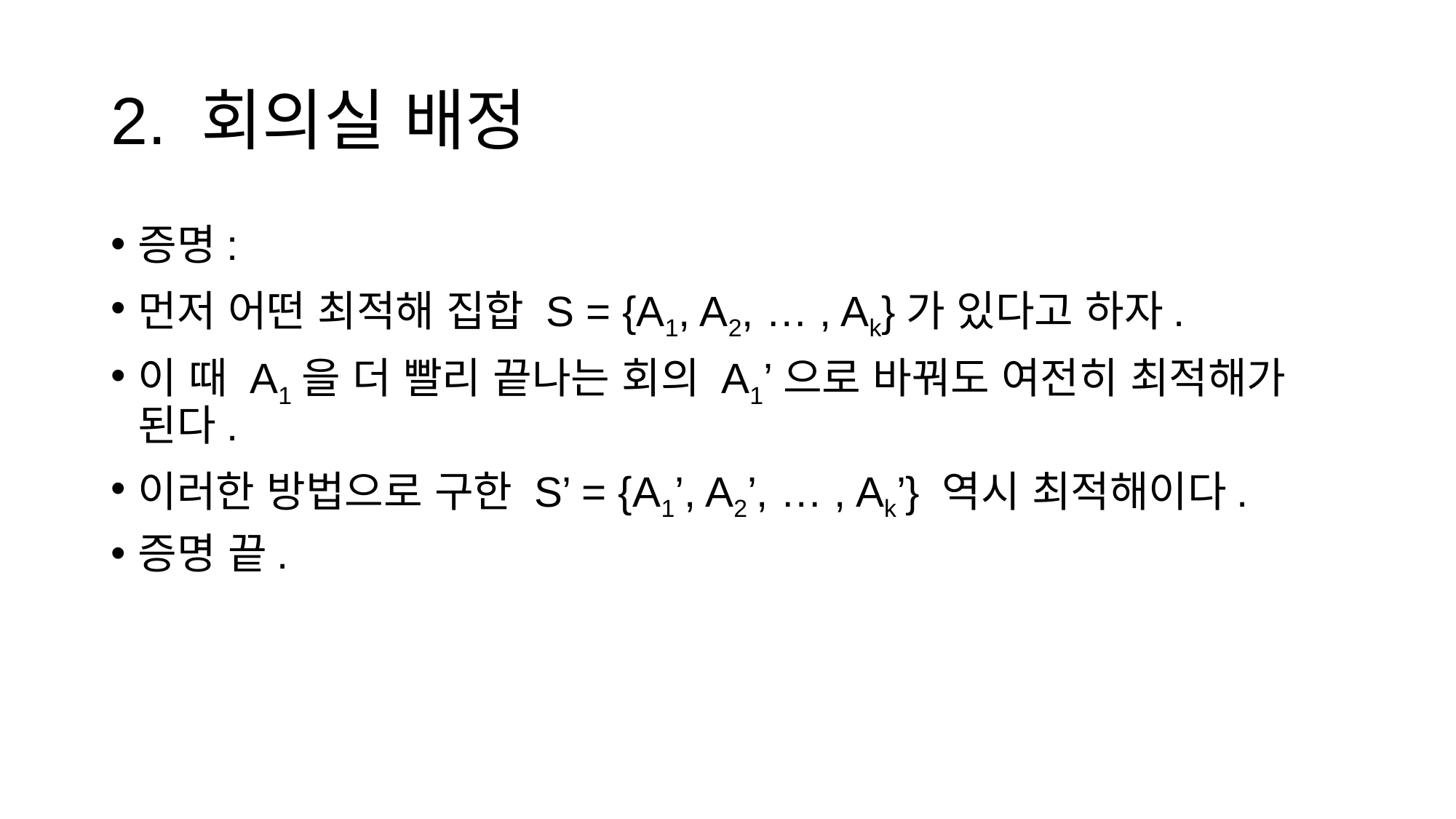

# 2. 회의실 배정
증명:
먼저 어떤 최적해 집합 S = {A1, A2, … , Ak}가 있다고 하자.
이 때 A1을 더 빨리 끝나는 회의 A1’으로 바꿔도 여전히 최적해가 된다.
이러한 방법으로 구한 S’ = {A1’, A2’, … , Ak’} 역시 최적해이다.
증명 끝.